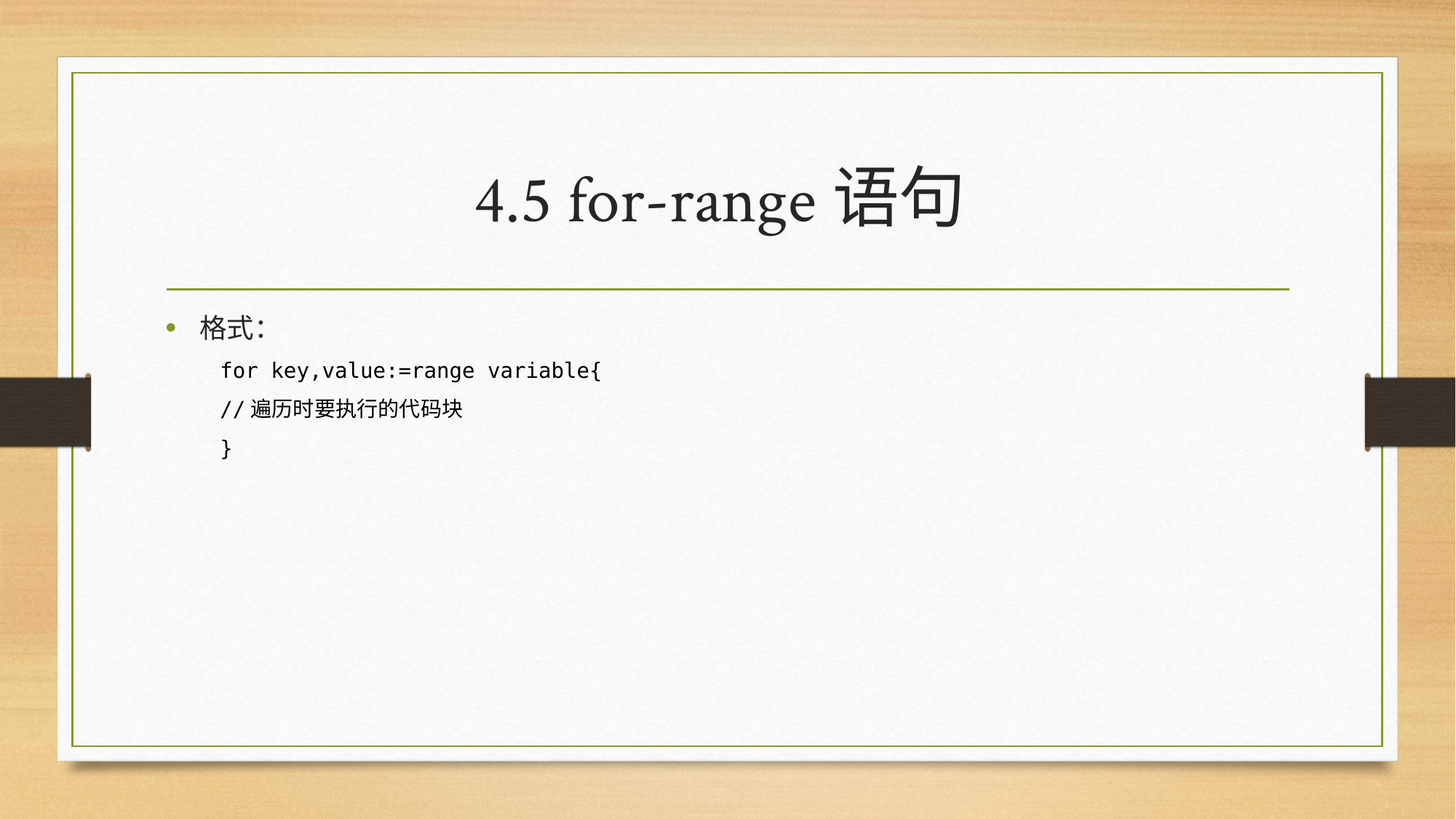

# 4.5 for-range语句
格式：
for key,value:=range variable{
//遍历时要执行的代码块
}